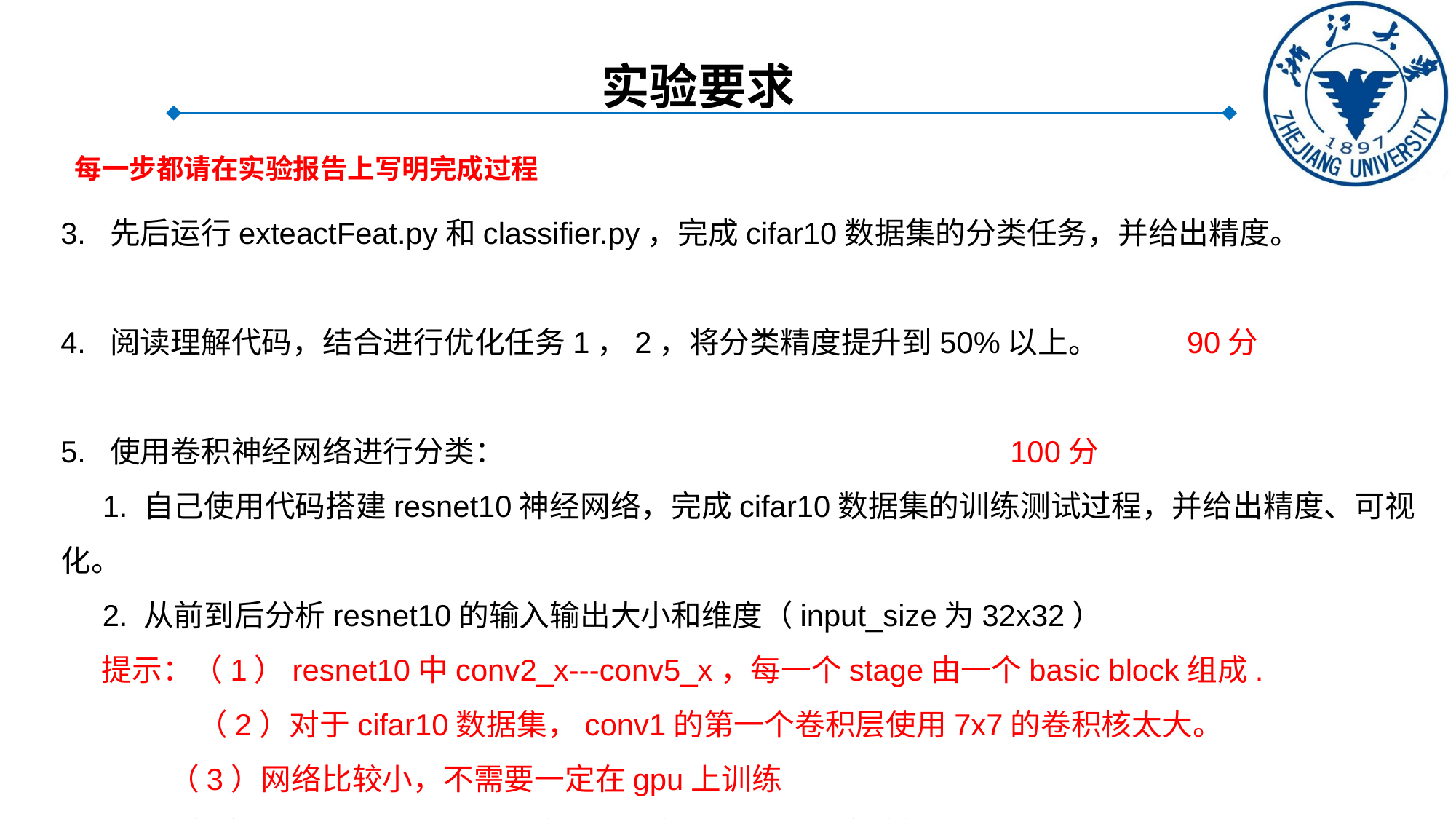

实验要求
每一步都请在实验报告上写明完成过程
3.  先后运行exteactFeat.py和classifier.py，完成cifar10数据集的分类任务，并给出精度。

4.  阅读理解代码，结合进行优化任务1，2，将分类精度提升到50%以上。            90分

5.  使用卷积神经网络进行分类：                                                                          100分
     1. 自己使用代码搭建resnet10神经网络，完成cifar10数据集的训练测试过程，并给出精度、可视化。
     2. 从前到后分析resnet10的输入输出大小和维度（input_size为32x32）
     提示：（1）resnet10中conv2_x---conv5_x，每一个stage由一个basic block组成.
	   （2）对于cifar10数据集，conv1的第一个卷积层使用7x7的卷积核太大。
               （3）网络比较小，不需要一定在gpu上训练
               （4）不限语言和工具，提交时请打包所有代码和实验报告